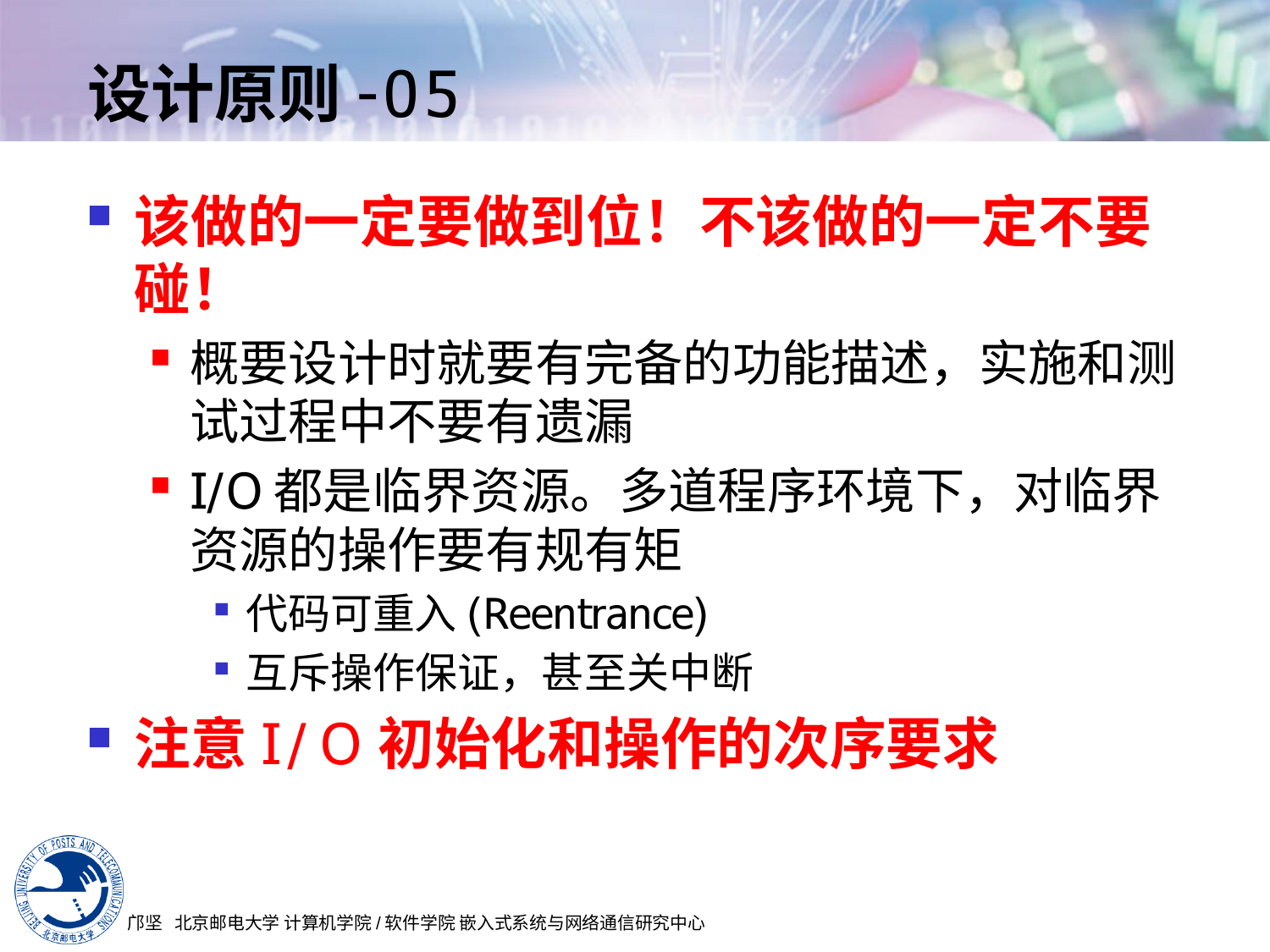

# 设计原则-05
该做的一定要做到位！不该做的一定不要碰！
概要设计时就要有完备的功能描述，实施和测试过程中不要有遗漏
I/O都是临界资源。多道程序环境下，对临界资源的操作要有规有矩
代码可重入(Reentrance)
互斥操作保证，甚至关中断
注意I/O初始化和操作的次序要求